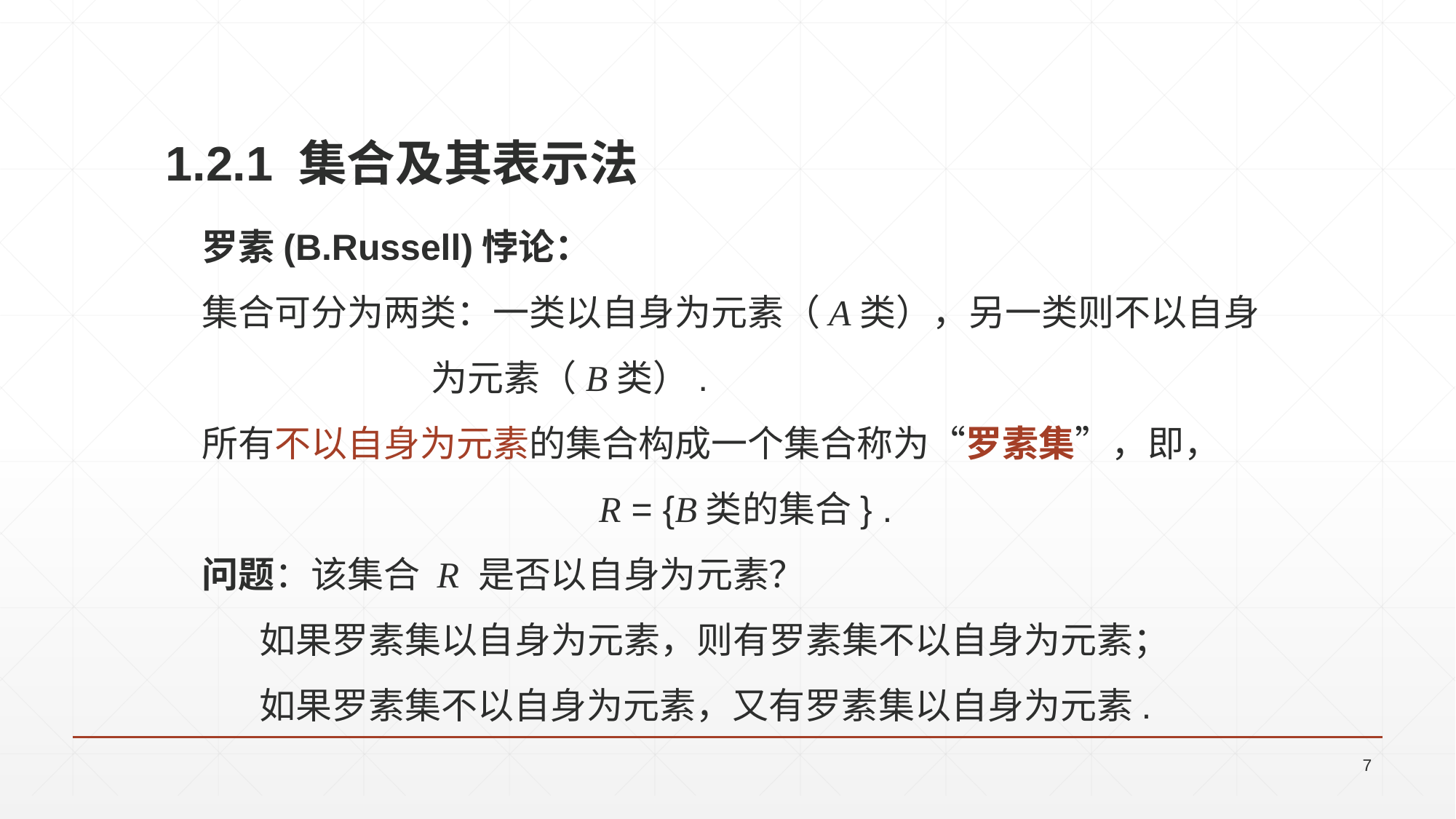

# 1.2.1 集合及其表示法
罗素(B.Russell)悖论：
集合可分为两类：一类以自身为元素（A类），另一类则不以自身
                           为元素（B类）.
所有不以自身为元素的集合构成一个集合称为“罗素集”，即，
R = {B类的集合} .
问题：该集合 R 是否以自身为元素？
      如果罗素集以自身为元素，则有罗素集不以自身为元素；
      如果罗素集不以自身为元素，又有罗素集以自身为元素.
7